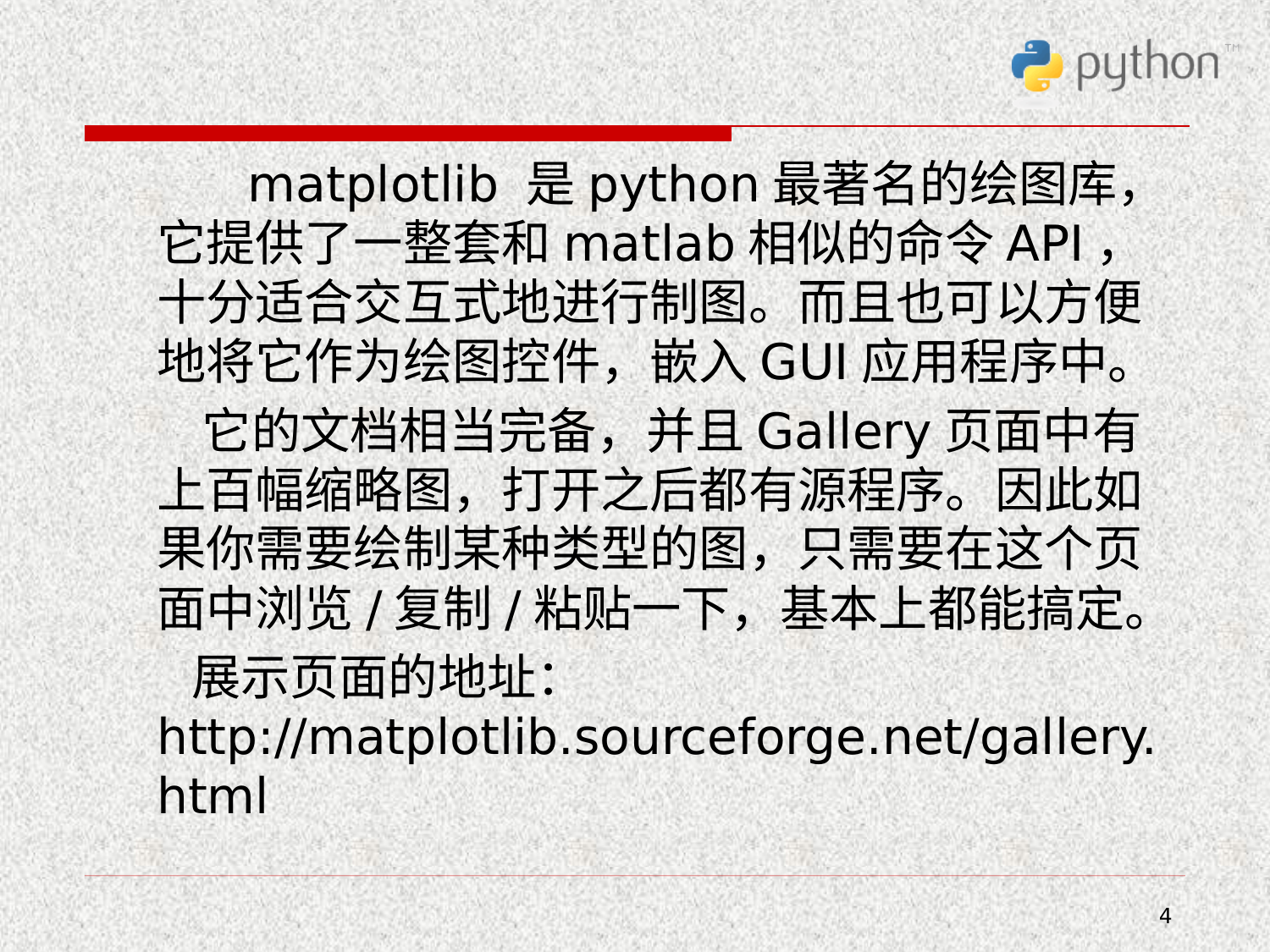

#
          matplotlib 是python最著名的绘图库，它提供了一整套和matlab相似的命令API，十分适合交互式地进行制图。而且也可以方便地将它作为绘图控件，嵌入GUI应用程序中。
         它的文档相当完备，并且Gallery页面中有上百幅缩略图，打开之后都有源程序。因此如果你需要绘制某种类型的图，只需要在这个页面中浏览/复制/粘贴一下，基本上都能搞定。
        展示页面的地址： http://matplotlib.sourceforge.net/gallery.html
4